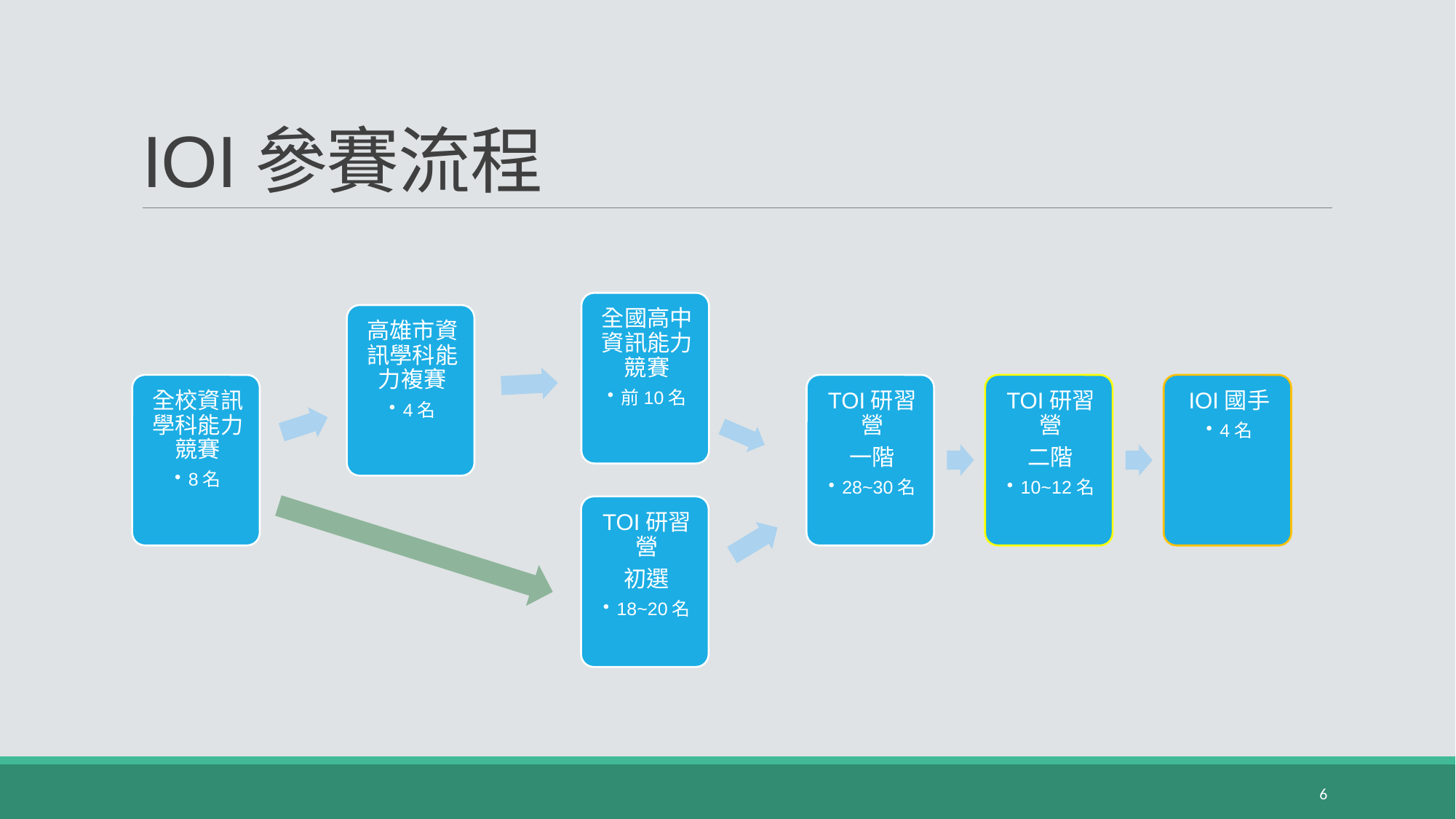

# IOI參賽流程
全校資訊學科能力競賽
8名

高雄市資訊學科能力複賽
4名

全國高中資訊能力競賽
前10名

TOI研習營
初選
18~20名

TOI研習營
一階
28~30名

TOI研習營
二階
10~12名

IOI國手
4名

6